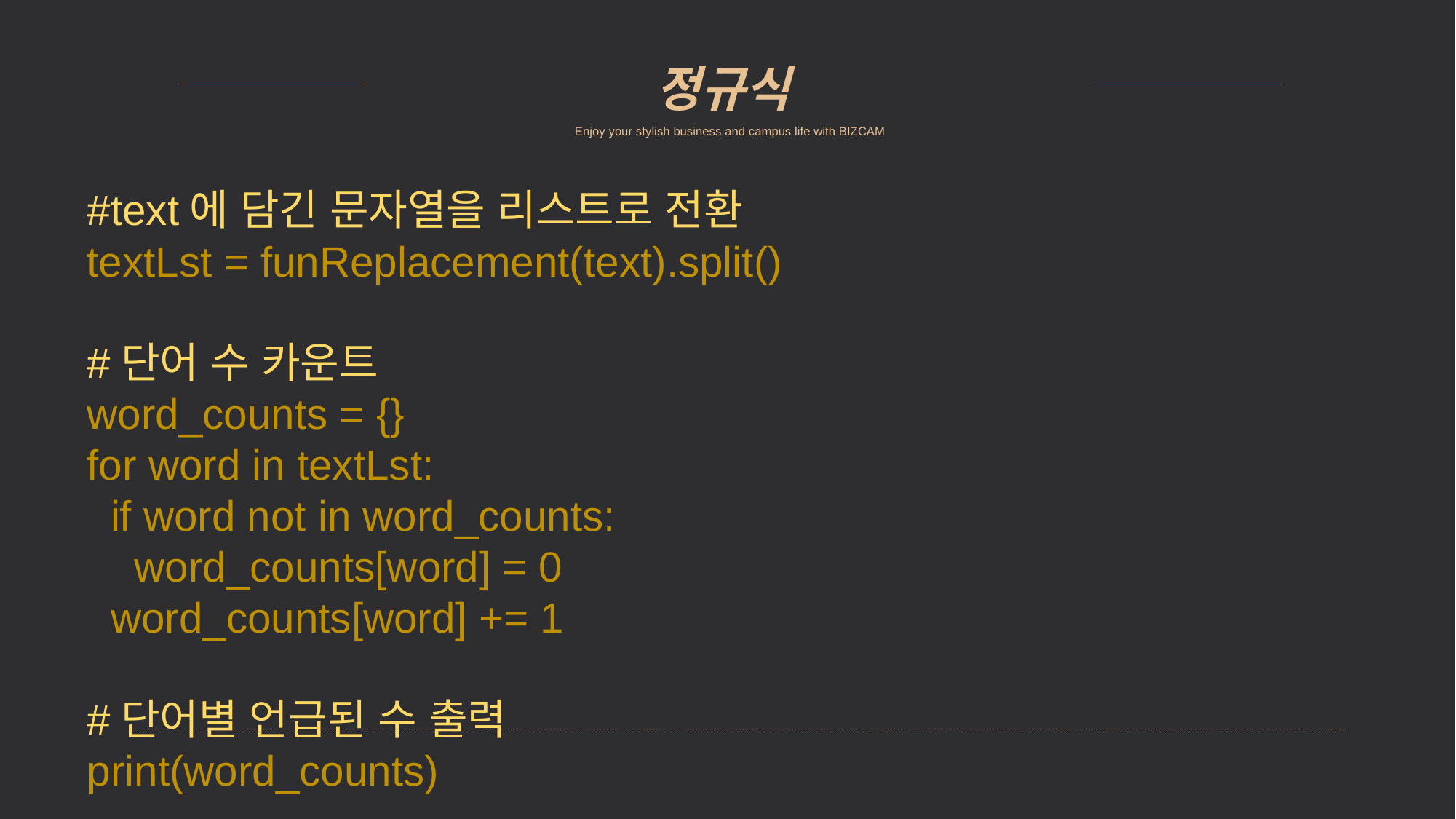

정규식
Enjoy your stylish business and campus life with BIZCAM
#text에 담긴 문자열을 리스트로 전환
textLst = funReplacement(text).split()
#단어 수 카운트
word_counts = {}
for word in textLst:
  if word not in word_counts:
    word_counts[word] = 0
  word_counts[word] += 1
#단어별 언급된 수 출력
print(word_counts)